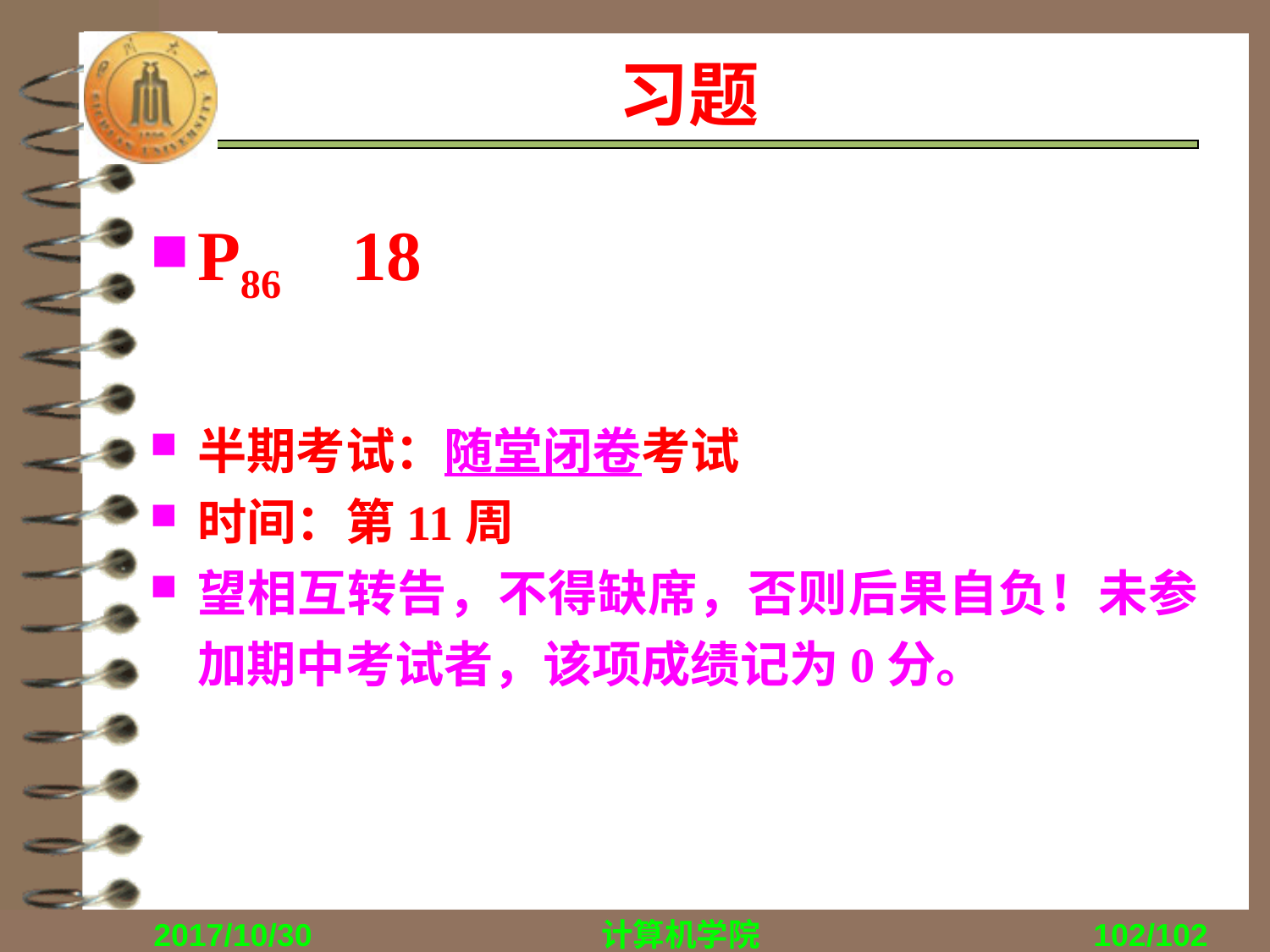

# 习题
P86    18

半期考试：随堂闭卷考试
时间：第11周
望相互转告，不得缺席，否则后果自负！未参加期中考试者，该项成绩记为0分。
2017/10/30
计算机学院
102/102